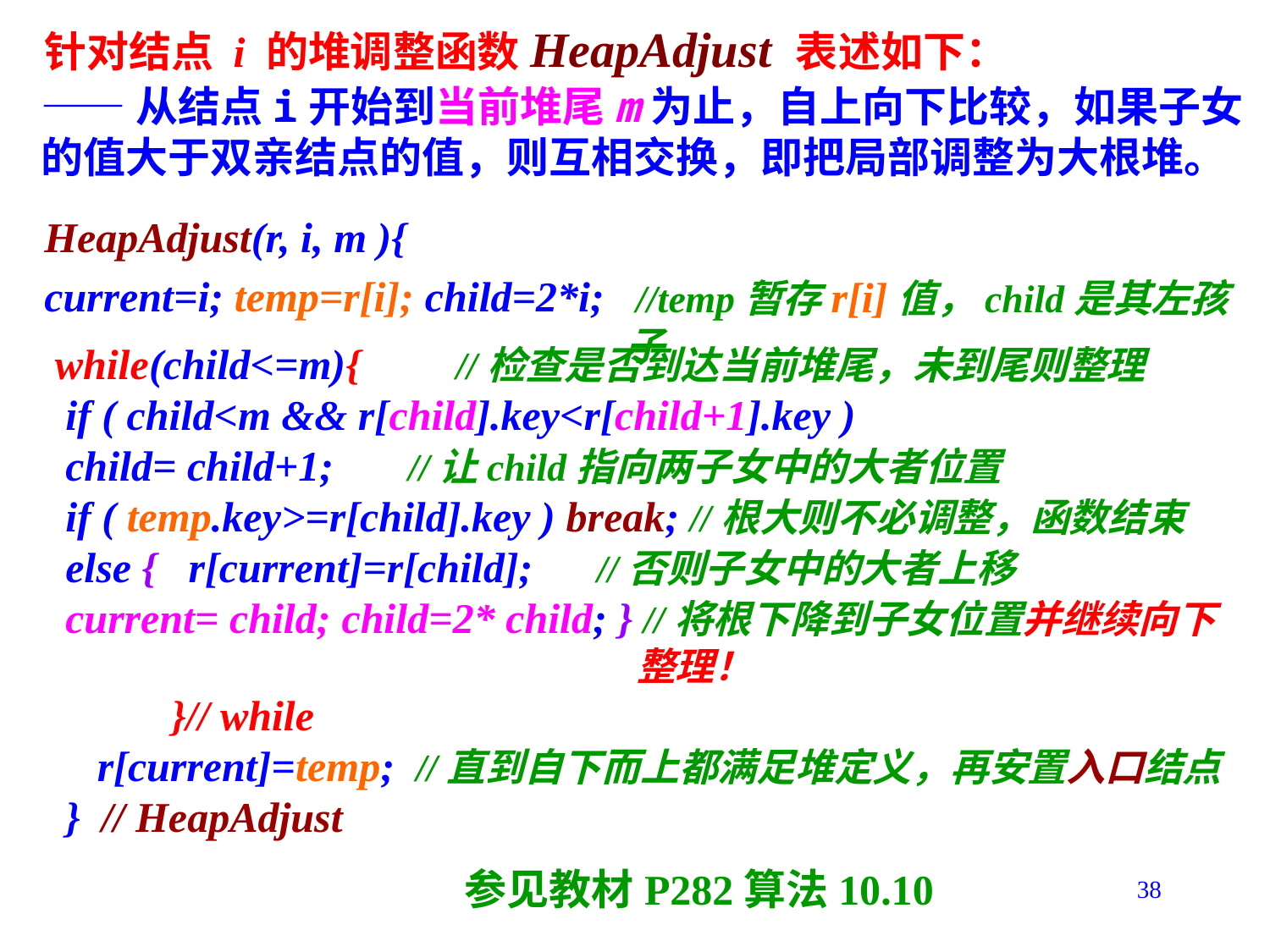

# 针对结点 i 的堆调整函数HeapAdjust 表述如下：
——从结点i开始到当前堆尾m为止，自上向下比较，如果子女的值大于双亲结点的值，则互相交换，即把局部调整为大根堆。
HeapAdjust(r, i, m ){
current=i; temp=r[i]; child=2*i;
 //temp暂存r[i]值，child是其左孩子
while(child<=m){         //检查是否到达当前堆尾，未到尾则整理
 if ( child<m && r[child].key<r[child+1].key )
 child= child+1;       //让child指向两子女中的大者位置
 if ( temp.key>=r[child].key ) break; //根大则不必调整，函数结束
 else {   r[current]=r[child];      //否则子女中的大者上移
 current= child; child=2* child; } //将根下降到子女位置并继续向下整理！
           }// while
    r[current]=temp;  //直到自下而上都满足堆定义，再安置入口结点
 }  // HeapAdjust

参见教材P282算法10.10
38